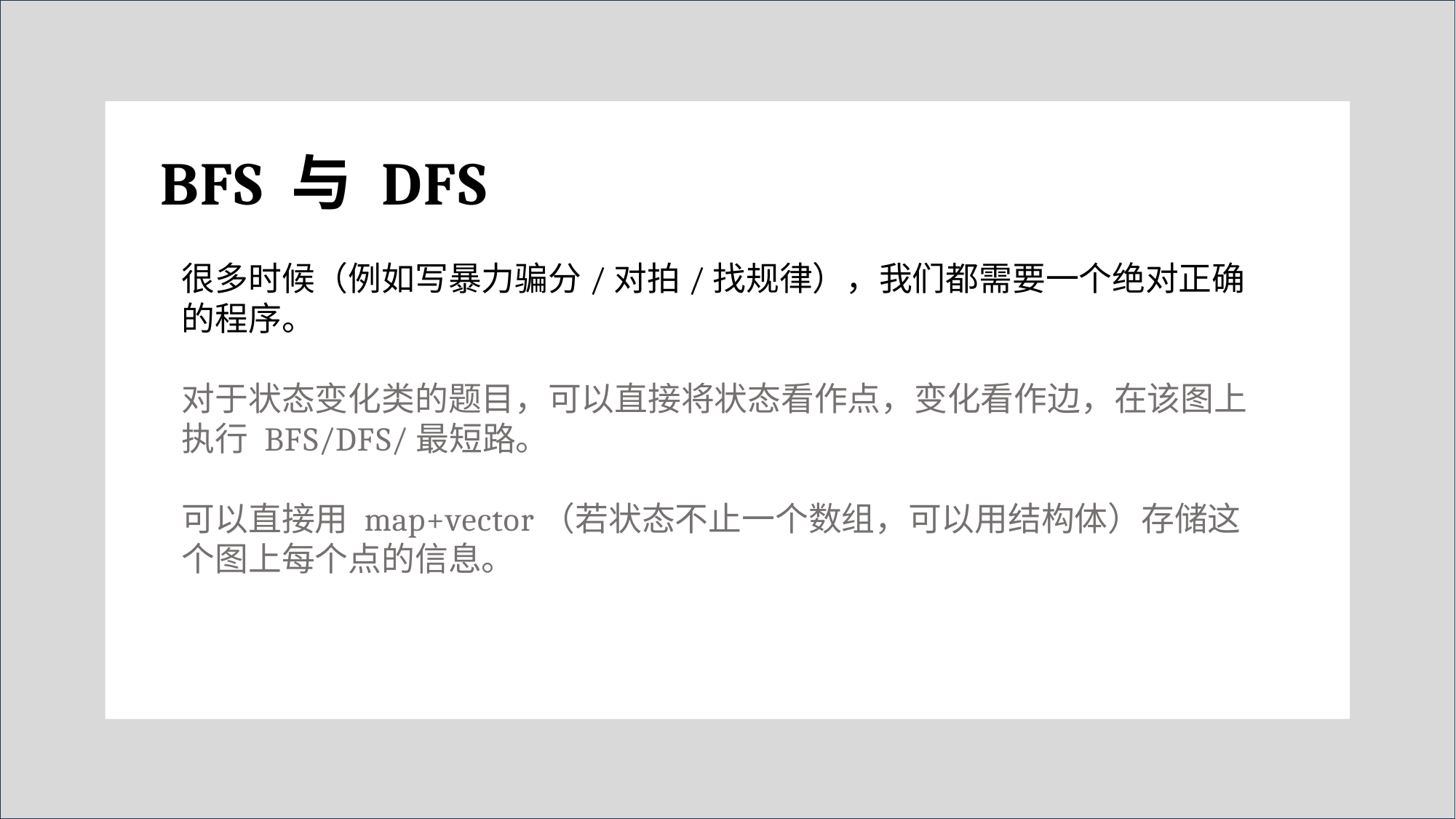

BFS 与 DFS
很多时候（例如写暴力骗分/对拍/找规律），我们都需要一个绝对正确的程序。

对于状态变化类的题目，可以直接将状态看作点，变化看作边，在该图上执行 BFS/DFS/最短路。

可以直接用 map+vector（若状态不止一个数组，可以用结构体）存储这个图上每个点的信息。